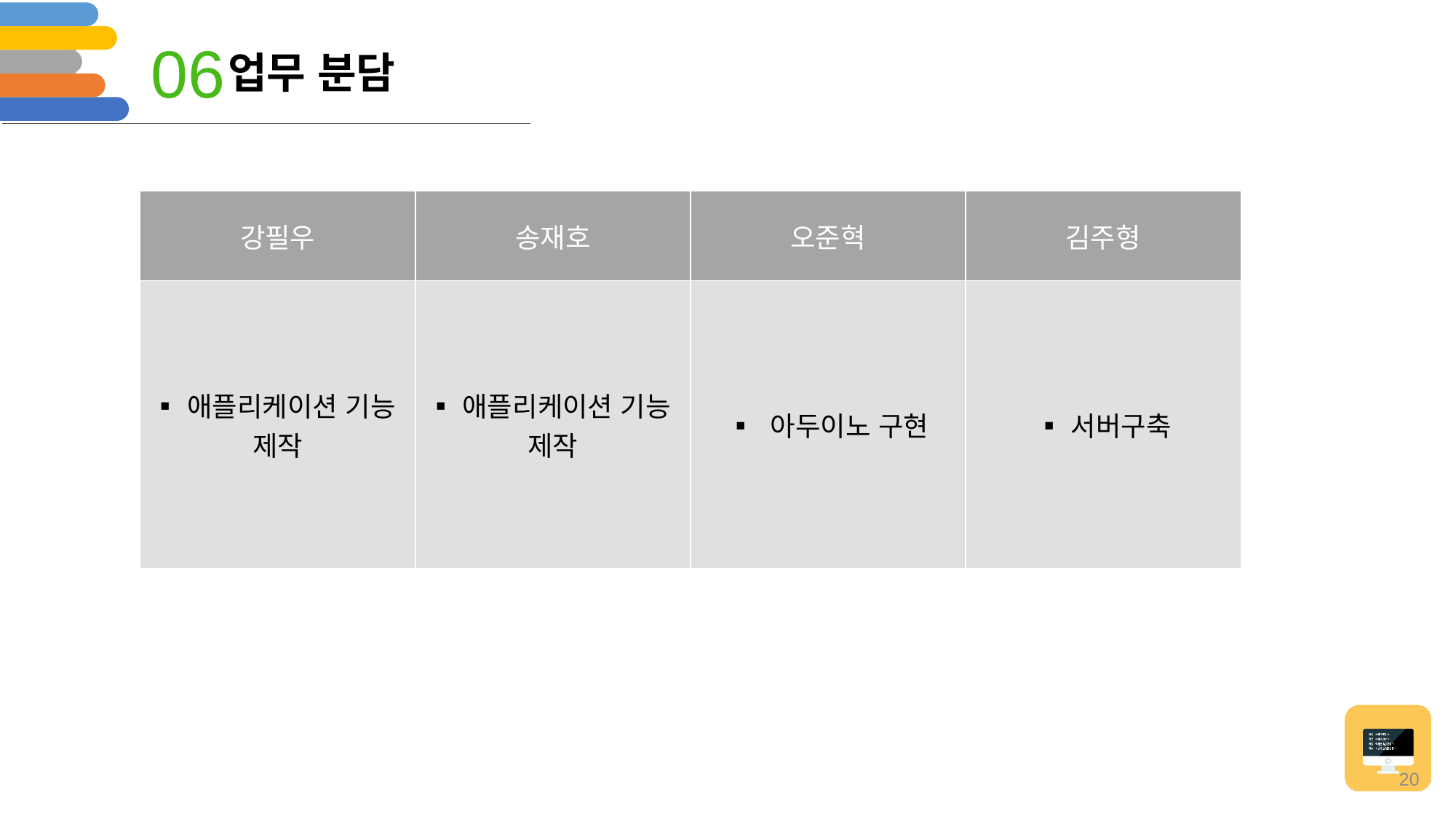

06
업무 분담
| 강필우 | 송재호 | 오준혁 | 김주형 |
| --- | --- | --- | --- |
| ▪애플리케이션 기능 제작 | ▪애플리케이션 기능 제작 | ▪ 아두이노 구현 | ▪서버구축 |
20